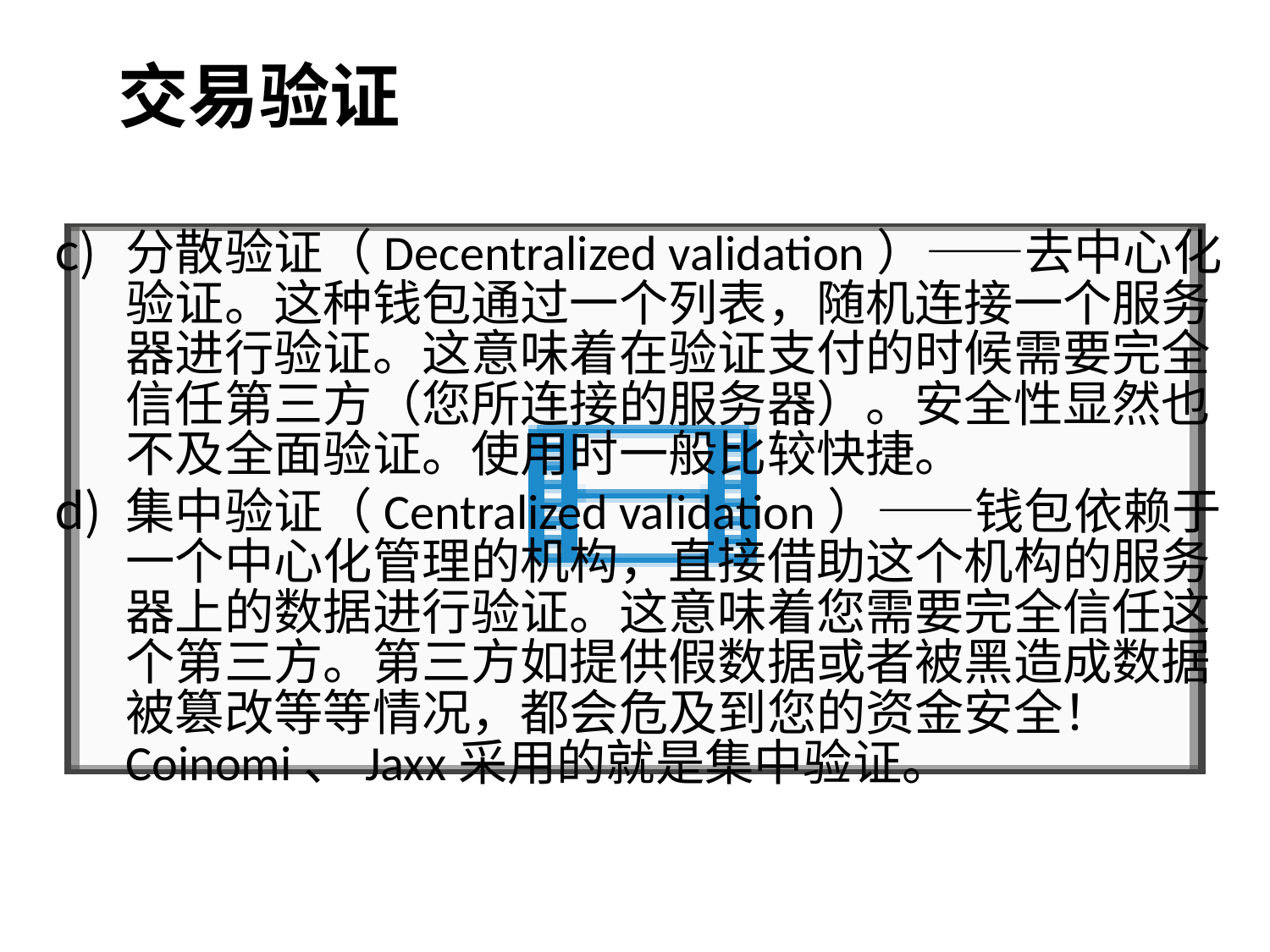

# 交易验证
分散验证（Decentralized validation）——去中心化验证。这种钱包通过一个列表，随机连接一个服务器进行验证。这意味着在验证支付的时候需要完全信任第三方（您所连接的服务器）。安全性显然也不及全面验证。使用时一般比较快捷。
集中验证（Centralized validation）——钱包依赖于一个中心化管理的机构，直接借助这个机构的服务器上的数据进行验证。这意味着您需要完全信任这个第三方。第三方如提供假数据或者被黑造成数据被篡改等等情况，都会危及到您的资金安全！Coinomi、Jaxx采用的就是集中验证。